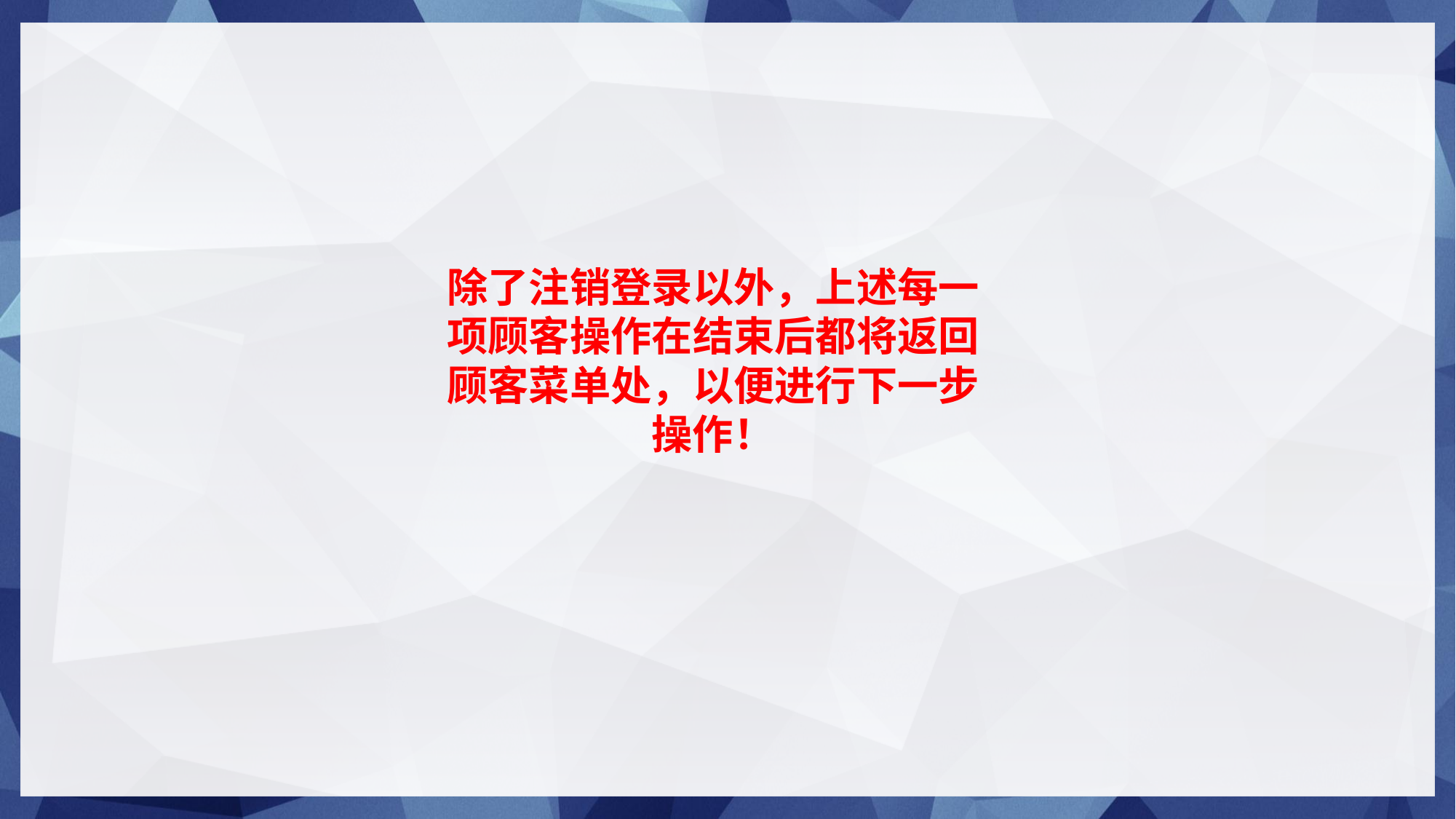

除了注销登录以外，上述每一项顾客操作在结束后都将返回顾客菜单处，以便进行下一步操作！